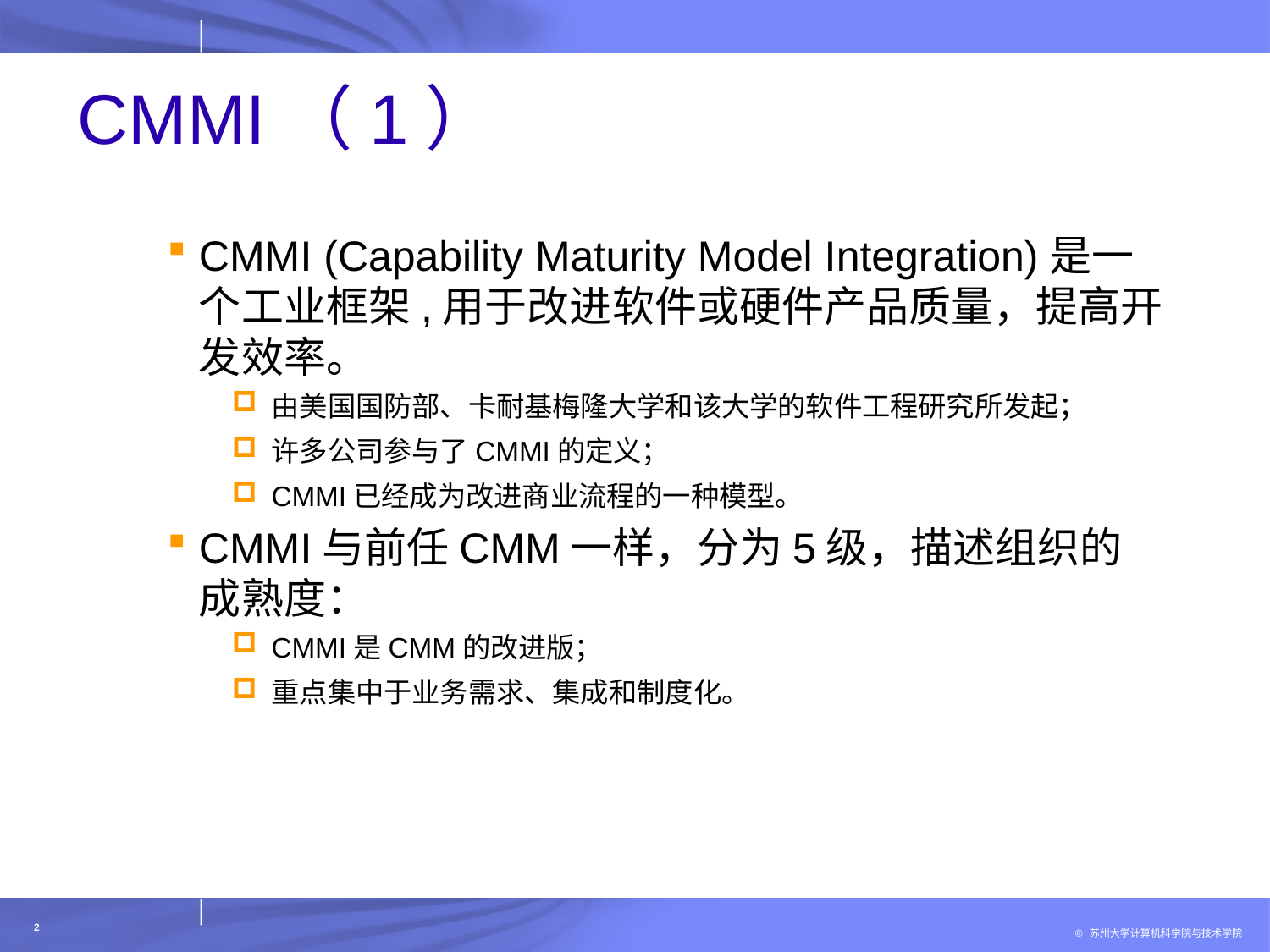

# CMMI（1）
CMMI (Capability Maturity Model Integration)是一个工业框架,用于改进软件或硬件产品质量，提高开发效率。
由美国国防部、卡耐基梅隆大学和该大学的软件工程研究所发起；
许多公司参与了CMMI的定义；
CMMI已经成为改进商业流程的一种模型。
CMMI与前任CMM一样，分为5级，描述组织的成熟度：
CMMI是CMM的改进版；
重点集中于业务需求、集成和制度化。

2